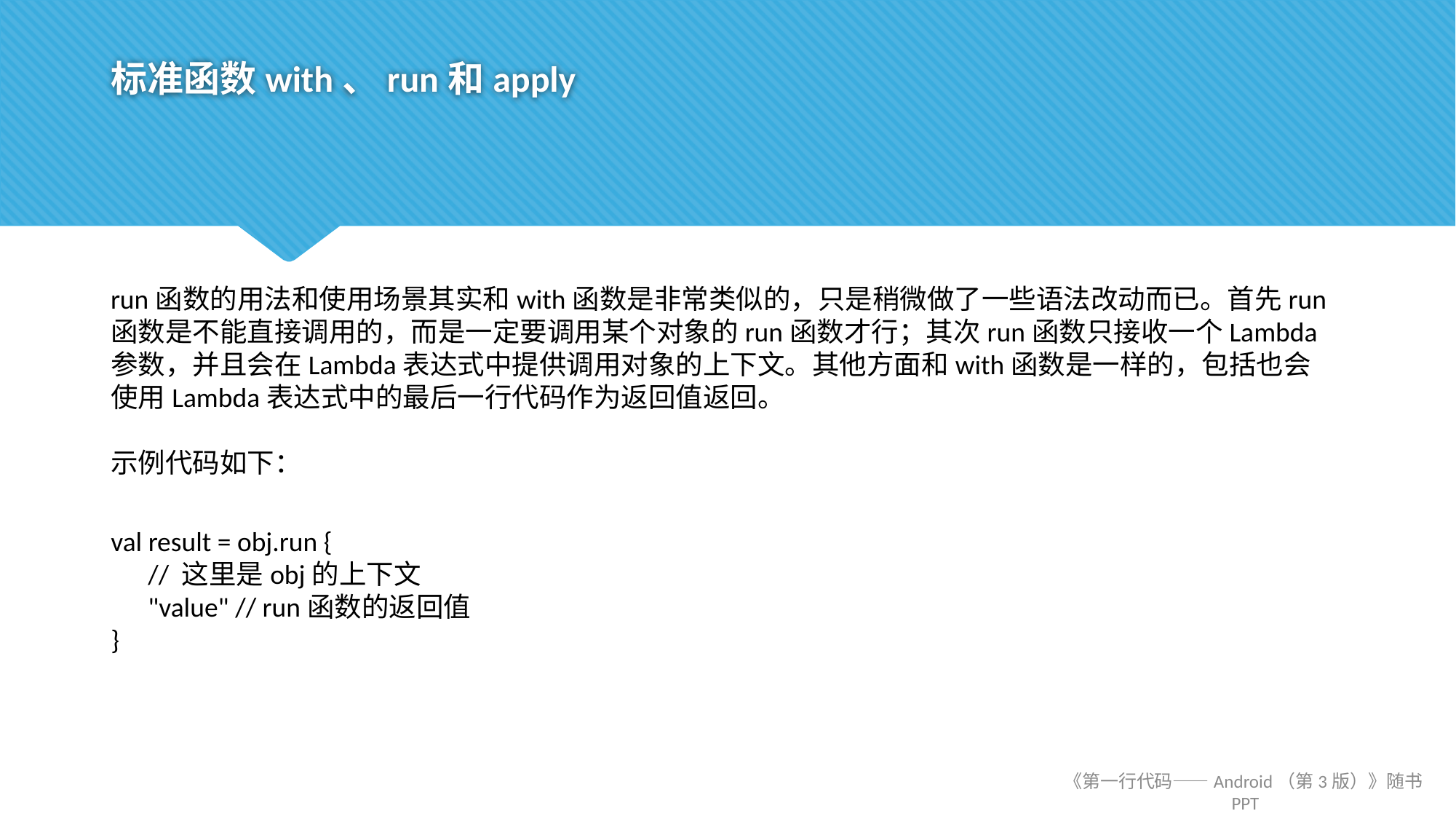

# 标准函数with、run和apply
run函数的用法和使用场景其实和with函数是非常类似的，只是稍微做了一些语法改动而已。首先run函数是不能直接调用的，而是一定要调用某个对象的run函数才行；其次run函数只接收一个Lambda参数，并且会在Lambda表达式中提供调用对象的上下文。其他方面和with函数是一样的，包括也会使用Lambda表达式中的最后一行代码作为返回值返回。

示例代码如下：

val result = obj.run {
      // 这里是obj的上下文
      "value" // run函数的返回值
}